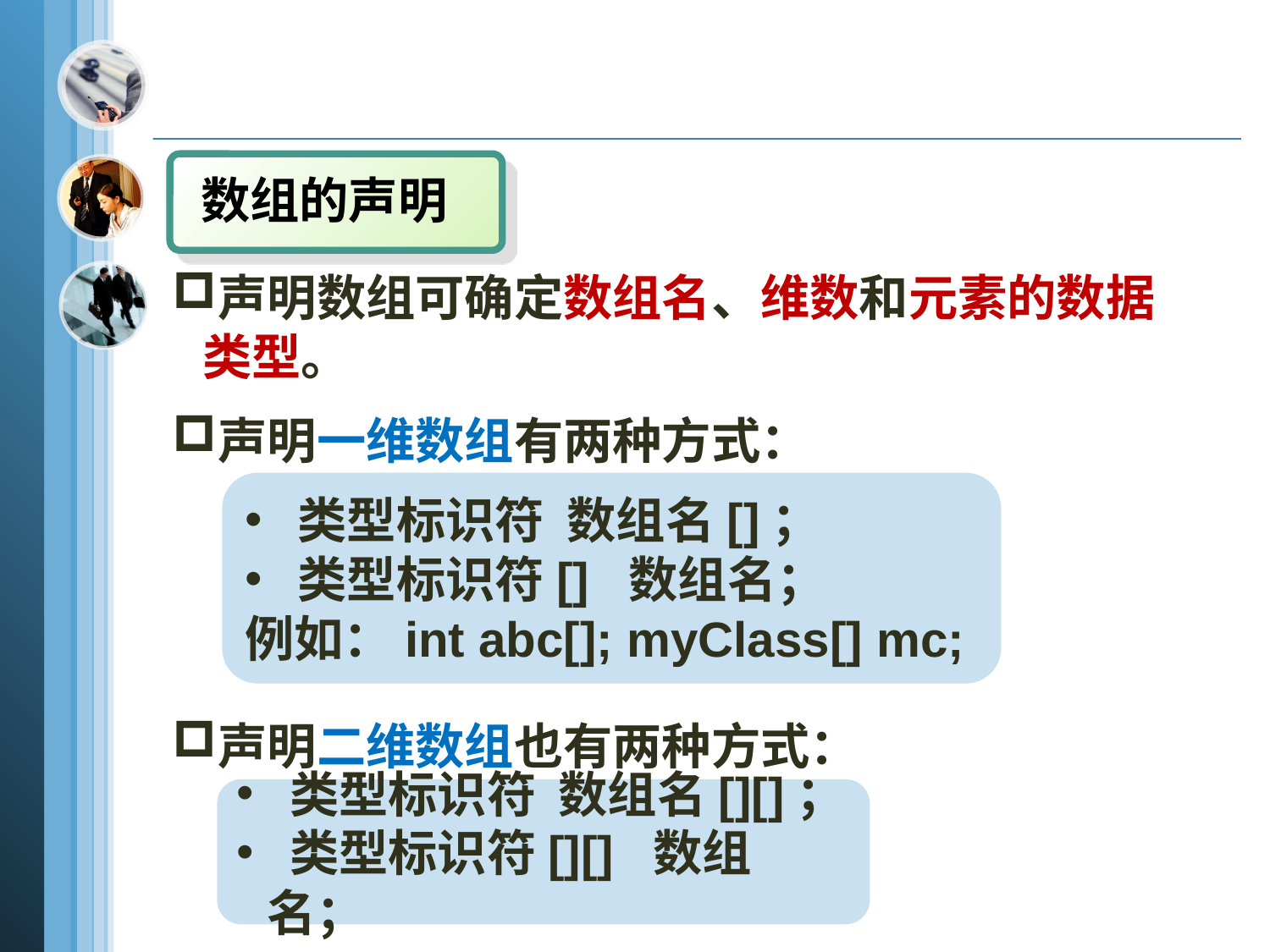

数组的声明
声明数组可确定数组名、维数和元素的数据类型。
声明一维数组有两种方式：
 类型标识符  数组名[]；
 类型标识符[]  数组名；
例如：int abc[]; myClass[] mc;
声明二维数组也有两种方式：
 类型标识符  数组名[][]；
 类型标识符[][]  数组名；